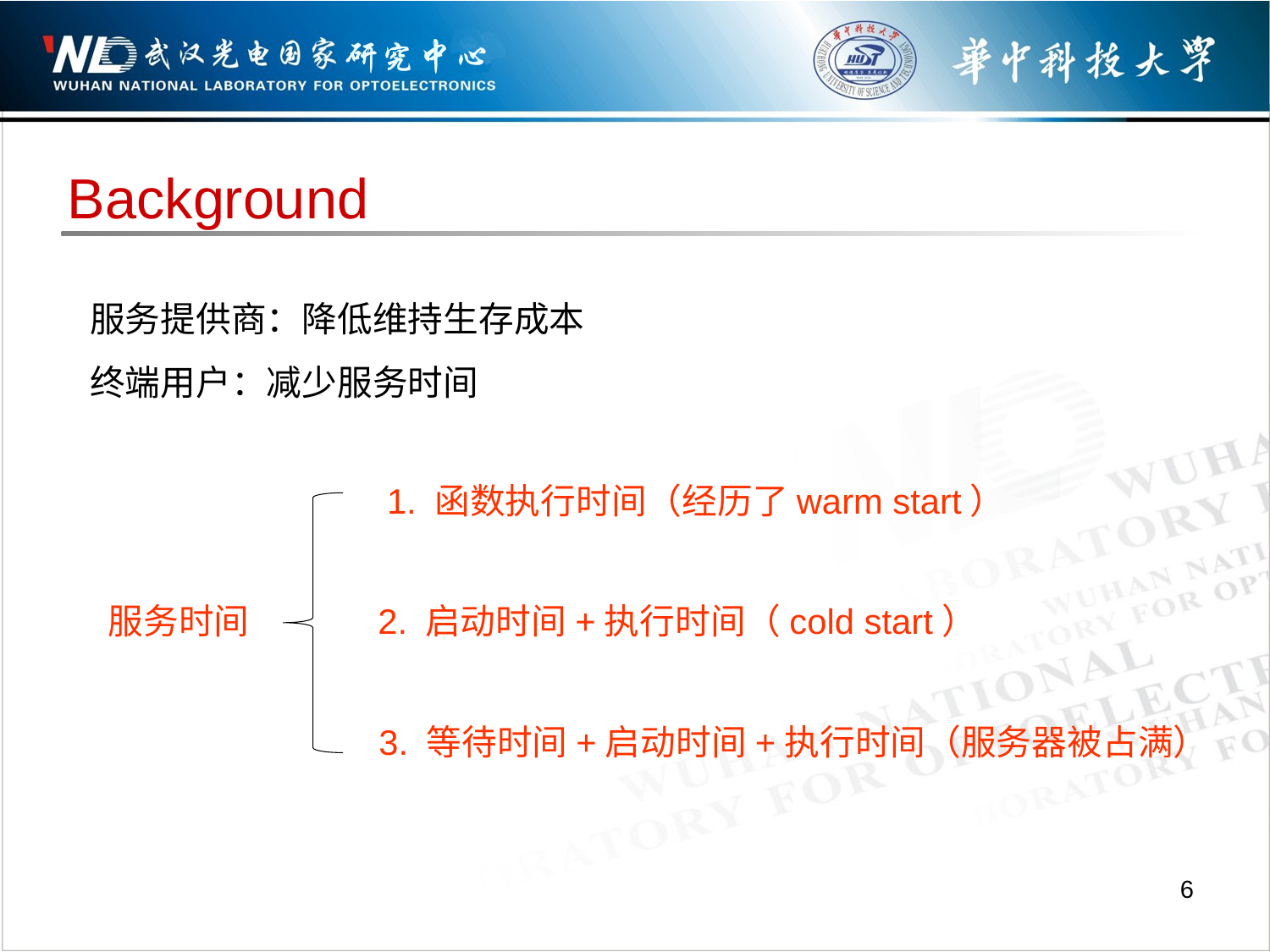

Background
服务提供商：降低维持生存成本
终端用户：减少服务时间
1. 函数执行时间（经历了warm start）

服务时间
2. 启动时间+执行时间（cold start）
3. 等待时间+启动时间+执行时间（服务器被占满）
6